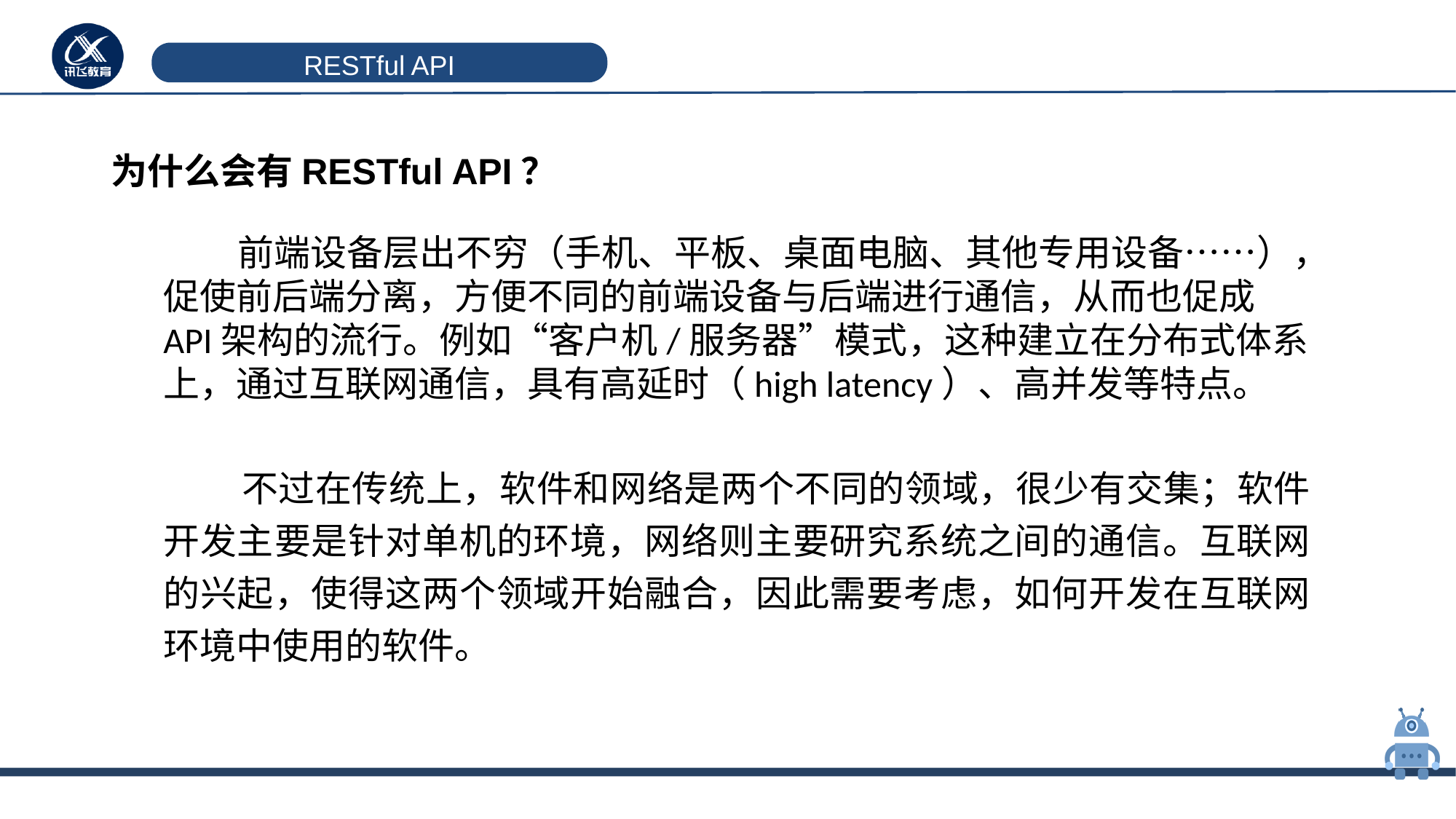

# RESTful API
为什么会有RESTful API？
        前端设备层出不穷（手机、平板、桌面电脑、其他专用设备……），促使前后端分离，方便不同的前端设备与后端进行通信，从而也促成API架构的流行。例如“客户机/服务器”模式，这种建立在分布式体系上，通过互联网通信，具有高延时（high latency）、高并发等特点。

        不过在传统上，软件和网络是两个不同的领域，很少有交集；软件开发主要是针对单机的环境，网络则主要研究系统之间的通信。互联网的兴起，使得这两个领域开始融合，因此需要考虑，如何开发在互联网环境中使用的软件。